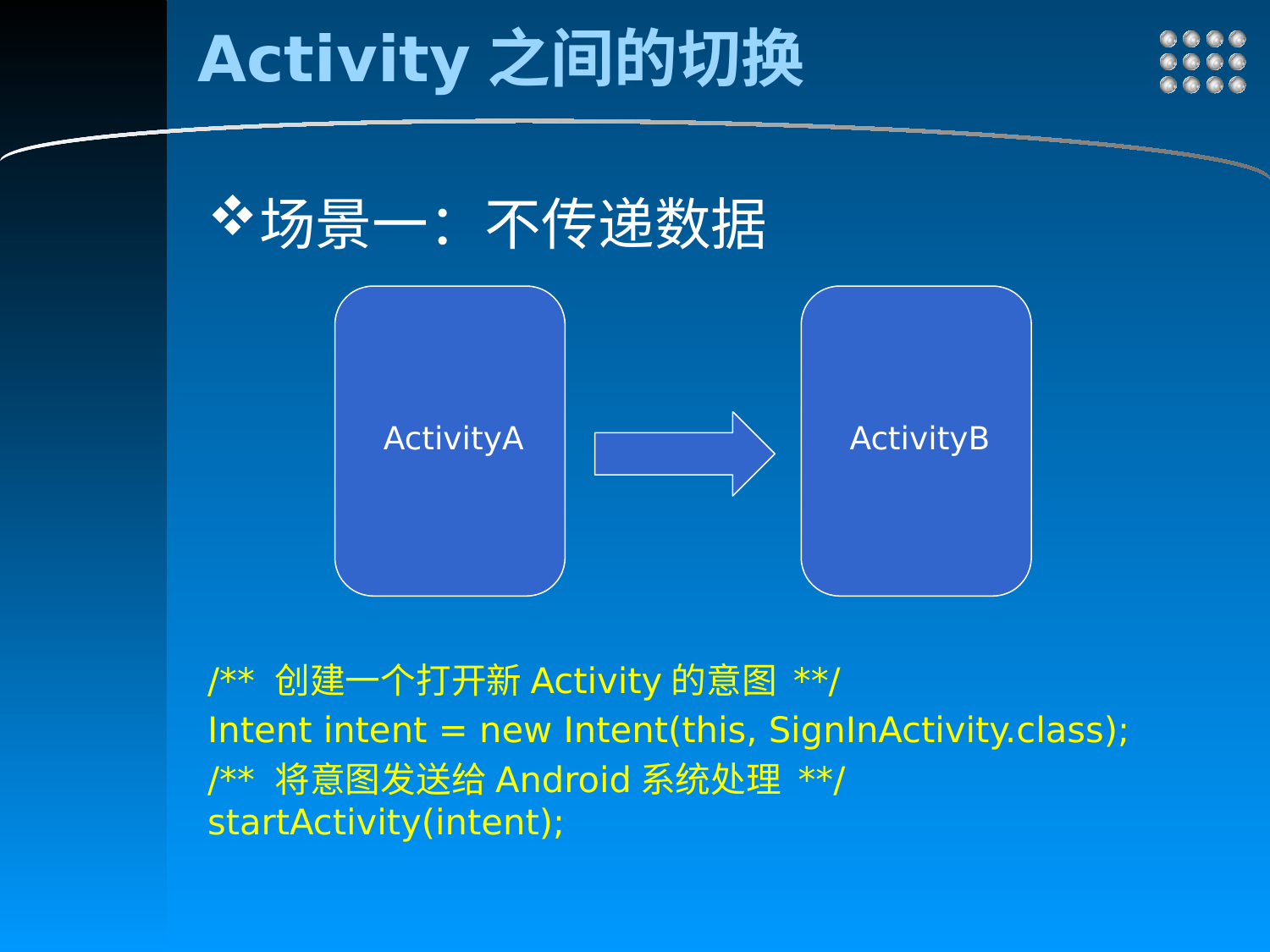

# Activity之间的切换
场景一：不传递数据

/** 创建一个打开新Activity的意图 **/
Intent intent = new Intent(this, SignInActivity.class);
/** 将意图发送给Android系统处理 **/
startActivity(intent);

ActivityA

ActivityB